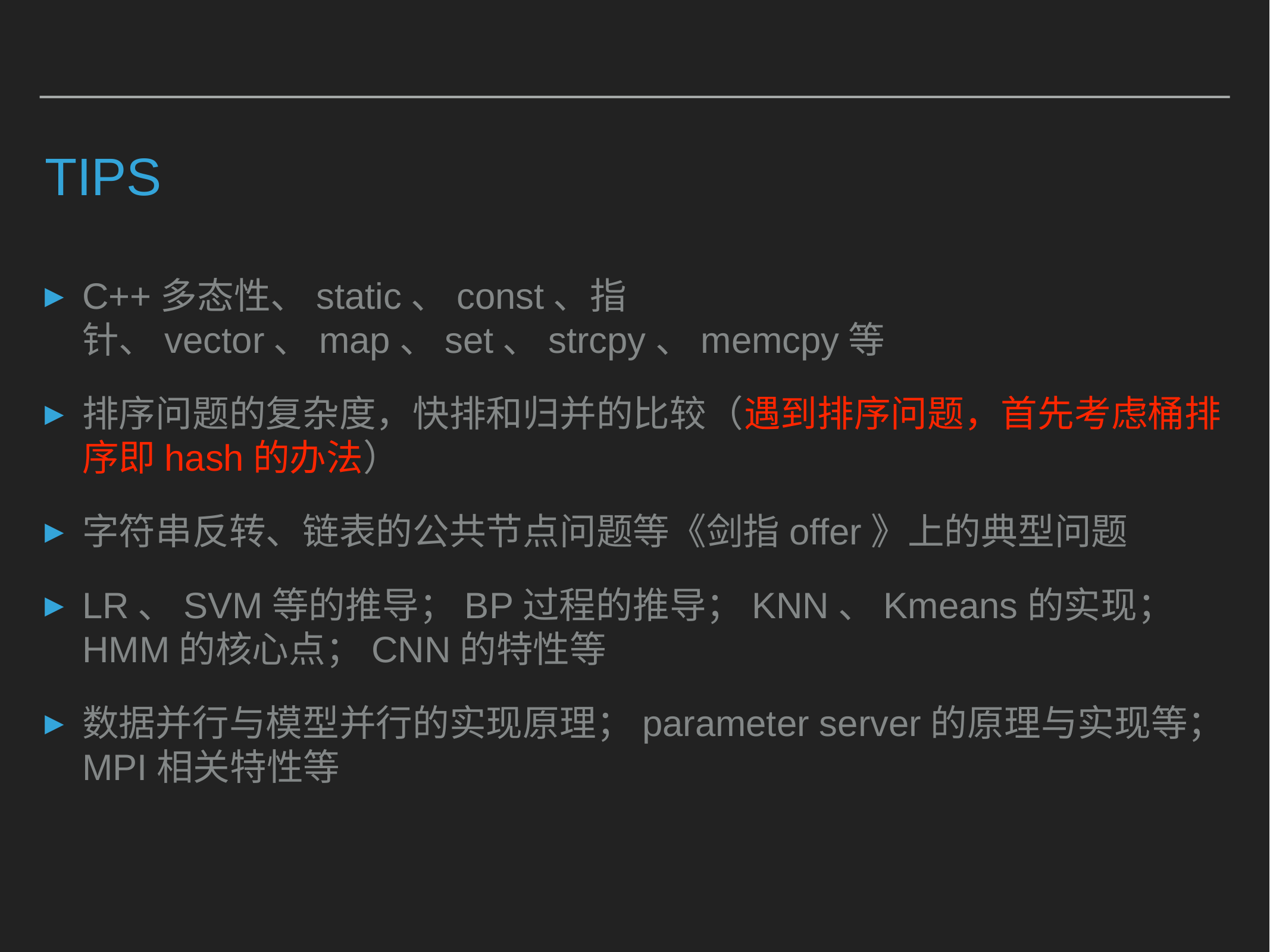

# TIPS
C++多态性、static、const、指针、vector、map、set、strcpy、memcpy等
排序问题的复杂度，快排和归并的比较（遇到排序问题，首先考虑桶排序即hash的办法）
字符串反转、链表的公共节点问题等《剑指offer》上的典型问题
LR、SVM等的推导；BP过程的推导；KNN、Kmeans的实现；HMM的核心点；CNN的特性等
数据并行与模型并行的实现原理；parameter server的原理与实现等；MPI相关特性等